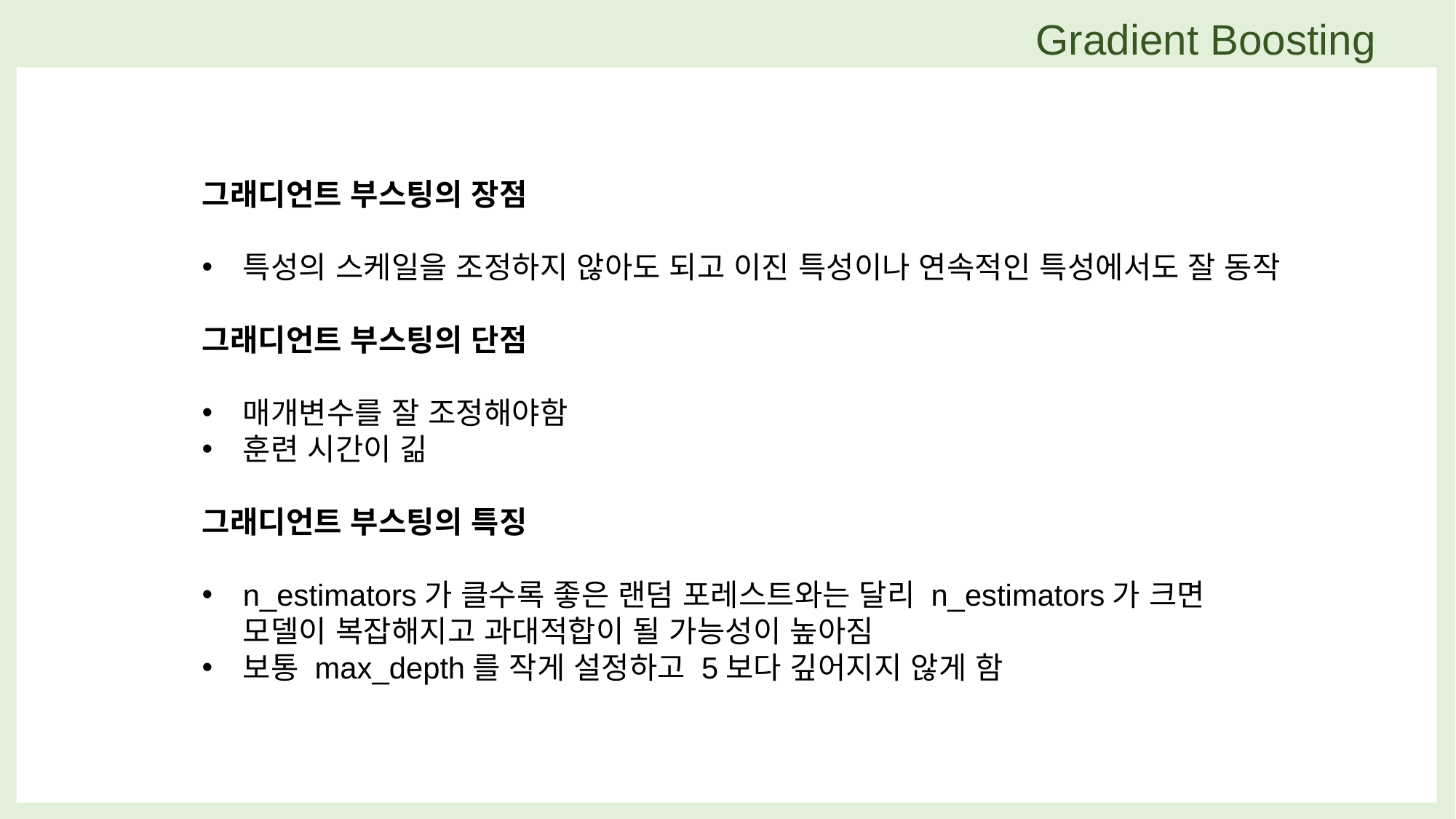

Gradient Boosting
그래디언트 부스팅의 장점

특성의 스케일을 조정하지 않아도 되고 이진 특성이나 연속적인 특성에서도 잘 동작

그래디언트 부스팅의 단점

매개변수를 잘 조정해야함
훈련 시간이 긺

그래디언트 부스팅의 특징

n_estimators가 클수록 좋은 랜덤 포레스트와는 달리 n_estimators가 크면 모델이 복잡해지고 과대적합이 될 가능성이 높아짐
보통 max_depth를 작게 설정하고 5보다 깊어지지 않게 함